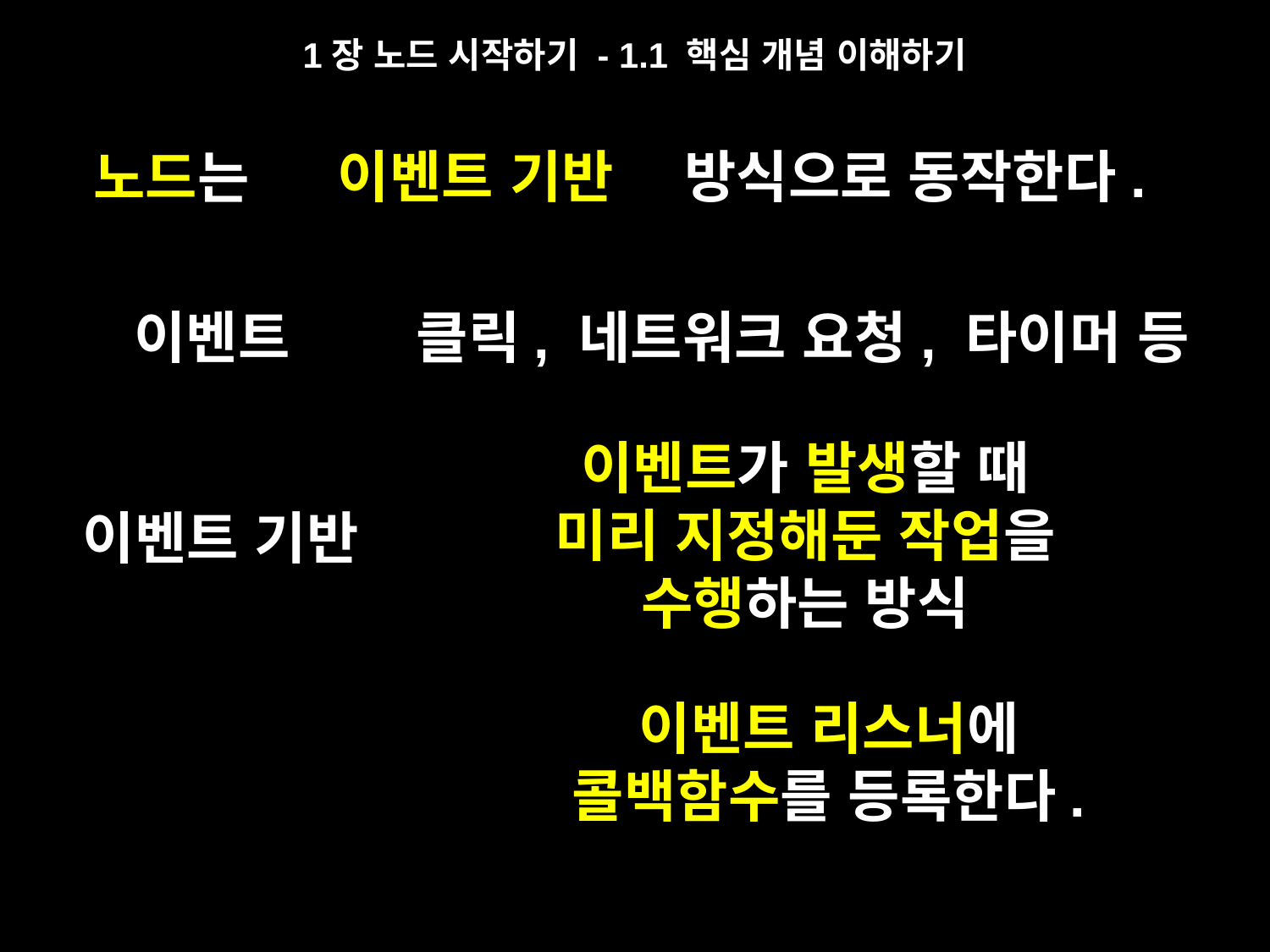

1장 노드 시작하기 - 1.1 핵심 개념 이해하기
방식으로 동작한다.
  이벤트 기반
  노드는
클릭, 네트워크 요청, 타이머 등
  이벤트
이벤트가 발생할 때
미리 지정해둔 작업을
수행하는 방식
  이벤트 기반
이벤트 리스너에
콜백함수를 등록한다.